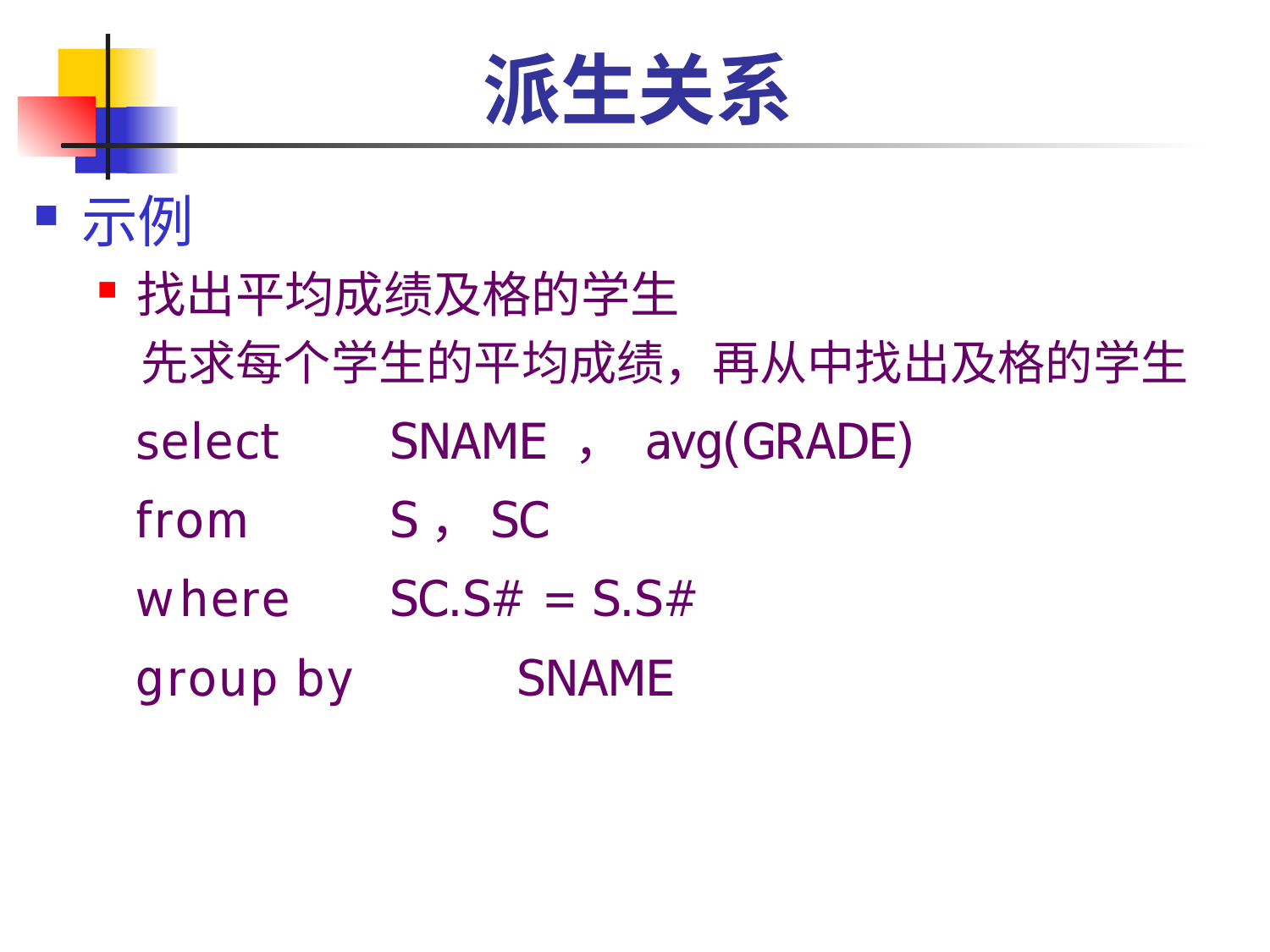

# 派生关系
示例
找出平均成绩及格的学生
   先求每个学生的平均成绩，再从中找出及格的学生
  	select    	SNAME ， avg(GRADE)
	from        	S，SC
	where      	SC.S# = S.S#
	group by   	SNAME